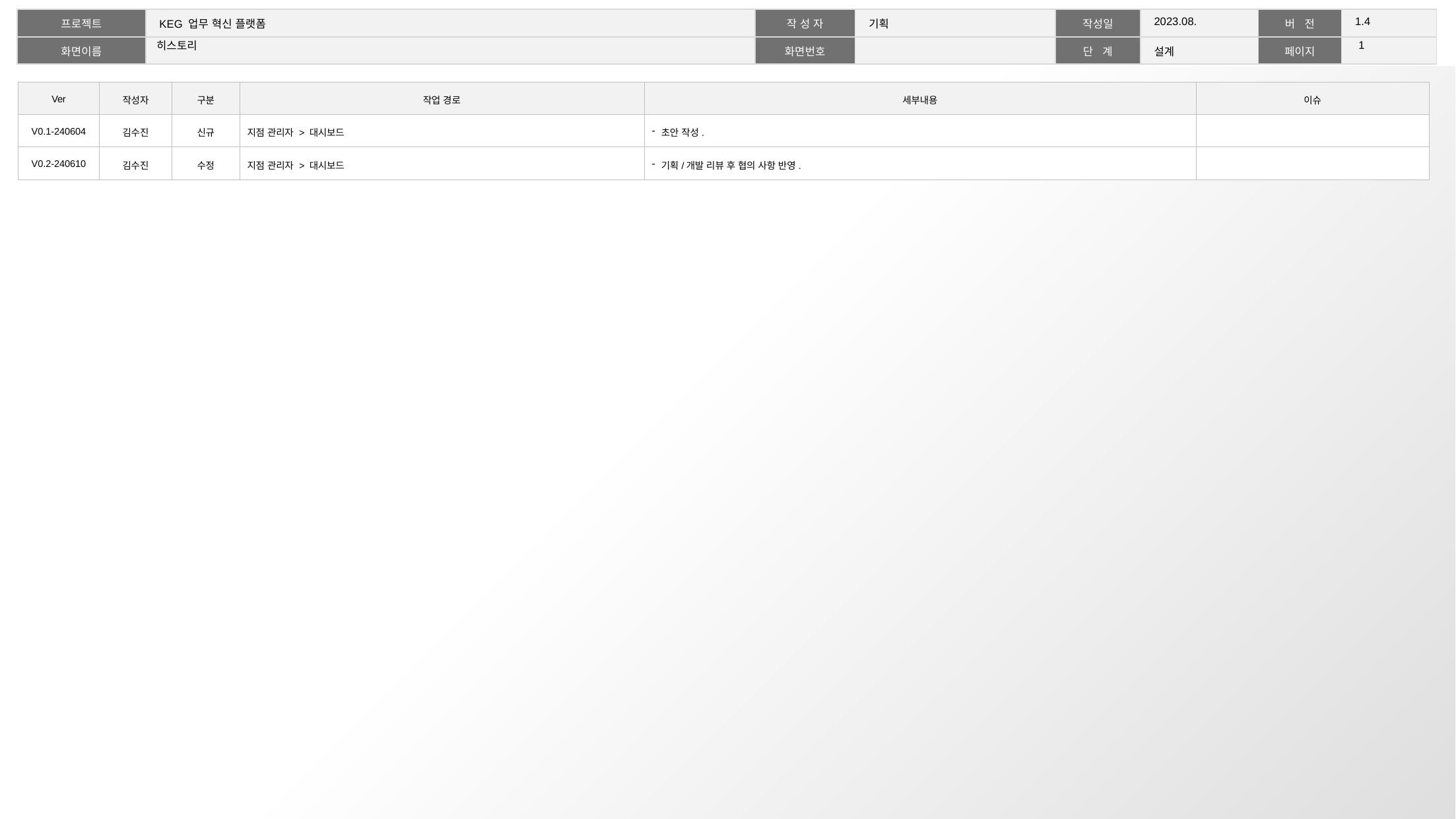

1

# 히스토리
| Ver | 작성자 | 구분 | 작업 경로 | 세부내용 | 이슈 |
| --- | --- | --- | --- | --- | --- |
| V0.1-240604 | 김수진 | 신규 | 지점 관리자 > 대시보드 | 초안 작성. |  |
| V0.2-240610 | 김수진 | 수정 | 지점 관리자 > 대시보드 | 기획/개발 리뷰 후 협의 사항 반영. |  |